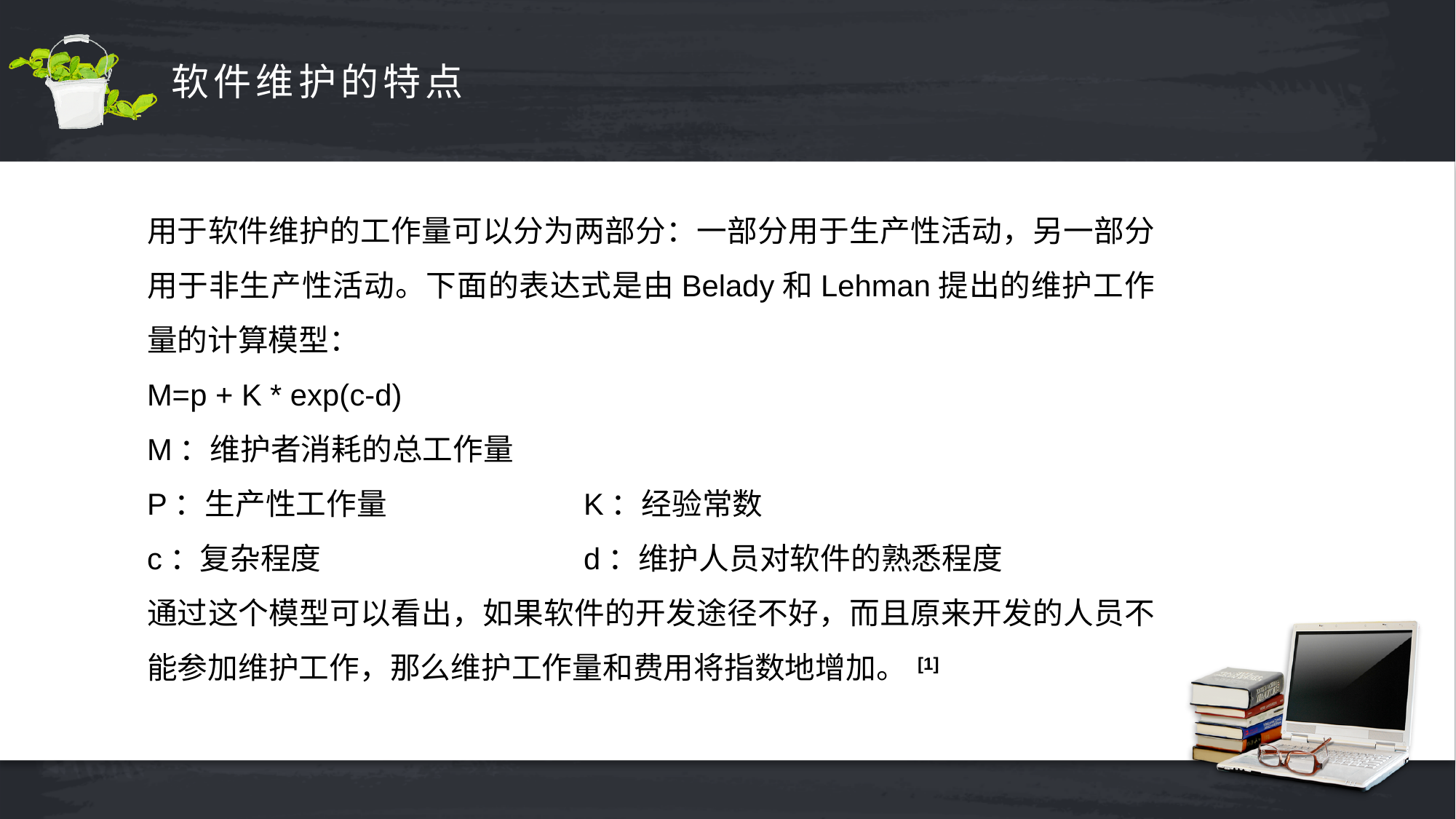

软件维护的特点
用于软件维护的工作量可以分为两部分：一部分用于生产性活动，另一部分用于非生产性活动。下面的表达式是由Belady和Lehman提出的维护工作量的计算模型：
M=p + K * exp(c-d)
M：维护者消耗的总工作量
P：生产性工作量		K：经验常数
c：复杂程度			d：维护人员对软件的熟悉程度
通过这个模型可以看出，如果软件的开发途径不好，而且原来开发的人员不能参加维护工作，那么维护工作量和费用将指数地增加。 [1]